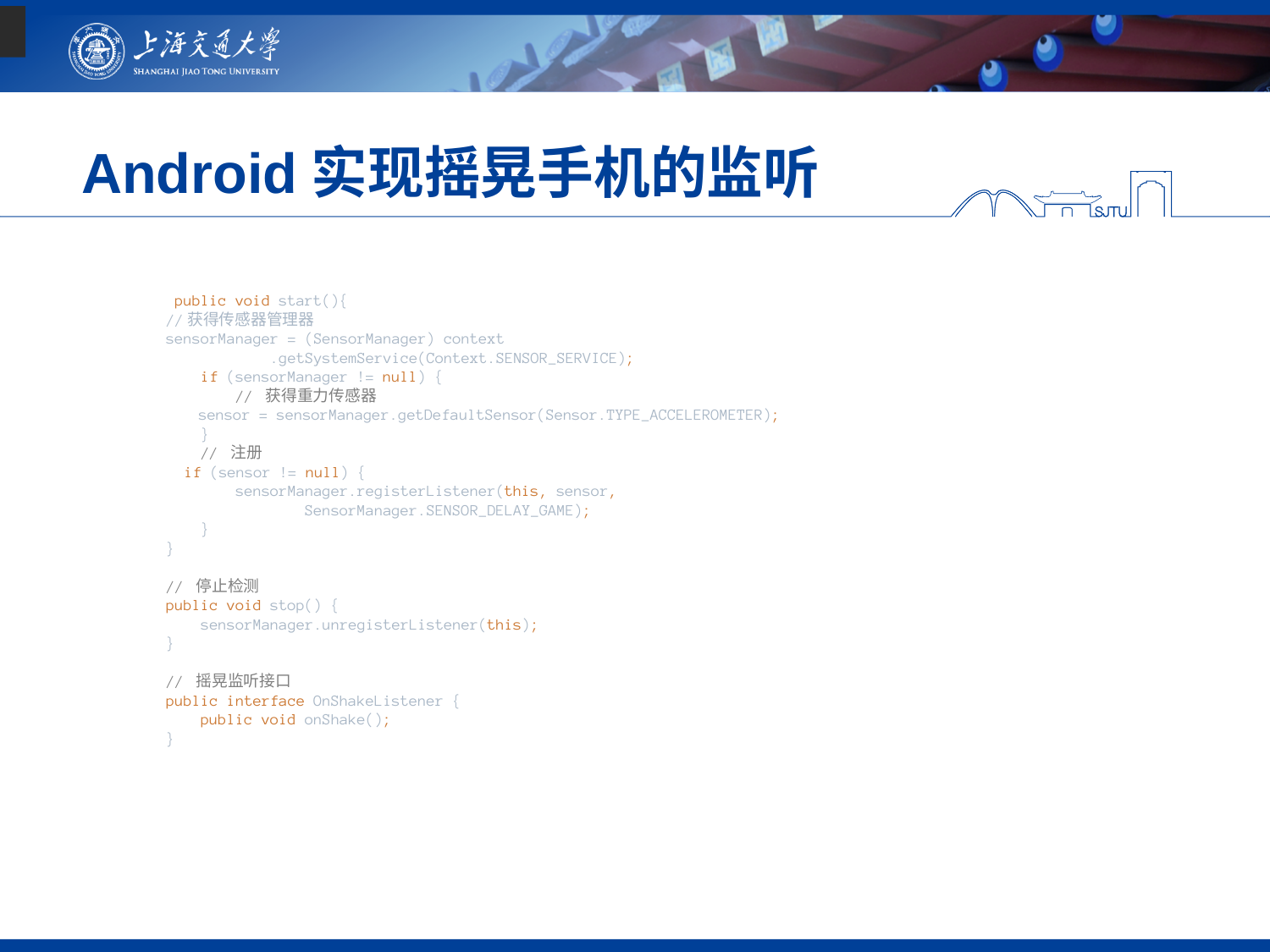

# Android实现摇晃手机的监听
 public void start(){
//获得传感器管理器
sensorManager = (SensorManager) context
            .getSystemService(Context.SENSOR_SERVICE);
    if (sensorManager != null) {
        // 获得重力传感器
        sensor = sensorManager.getDefaultSensor(Sensor.TYPE_ACCELEROMETER);
    }
    // 注册
    if (sensor != null) {
        sensorManager.registerListener(this, sensor,
                SensorManager.SENSOR_DELAY_GAME);
    }
}
// 停止检测
public void stop() {
    sensorManager.unregisterListener(this);
}
// 摇晃监听接口
public interface OnShakeListener {
    public void onShake();
}